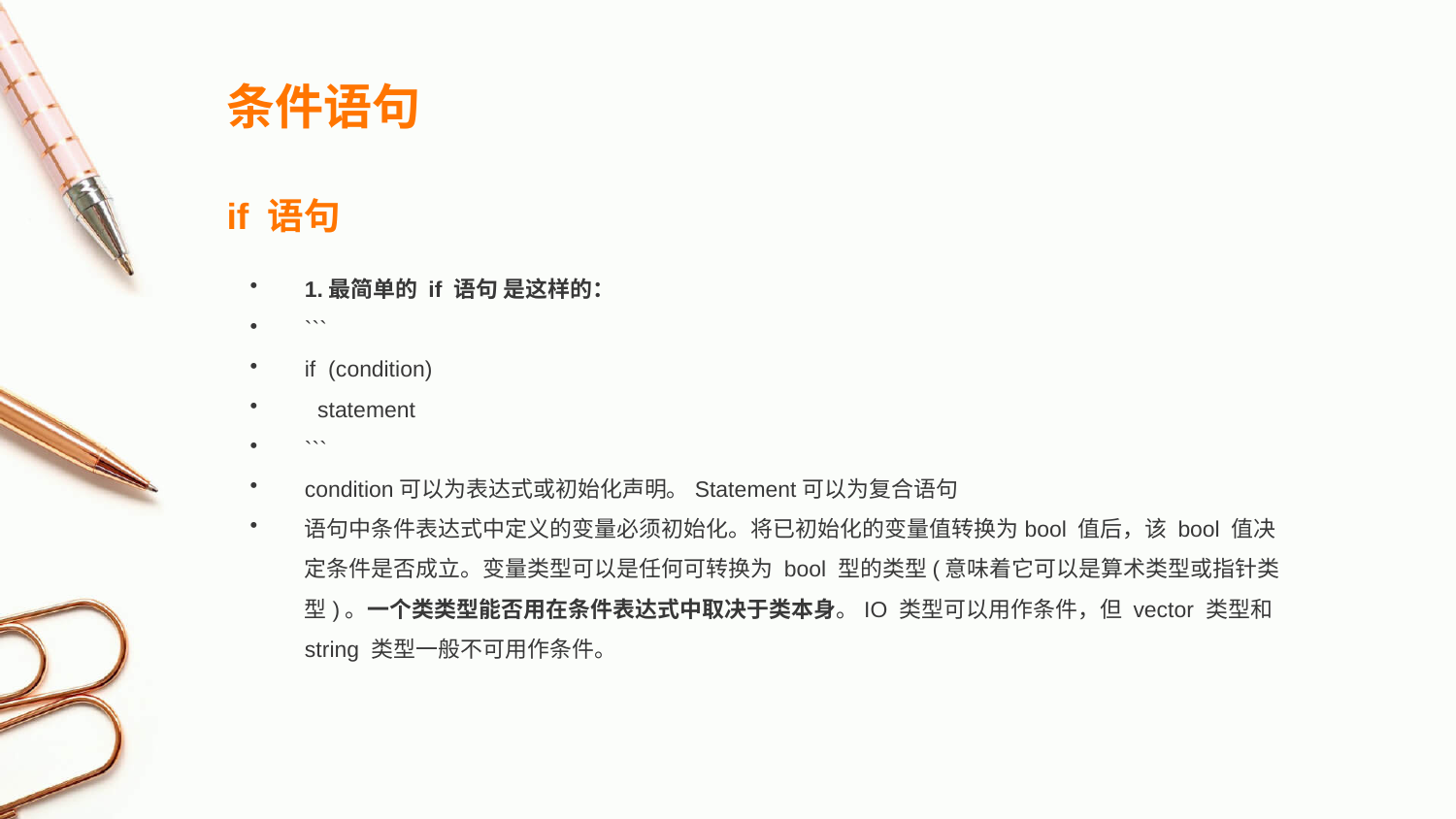

条件语句

if 语句
1.最简单的 if 语句 是这样的：
```
if  (condition)
  statement
```
condition可以为表达式或初始化声明。Statement可以为复合语句
语句中​条件表达式中定义的变量必须初始化。将已初始化的变量值转换为bool 值后，该 bool 值决定条件是否成立。变量类型可以是任何可转换为 bool 型的类型(意味着它可以是算术类型或指针类型)。一个类类型能否用在条件表达式中取决于类本身。IO 类型可以用作条件，但 vector 类型和 string 类型一般不可用作条件。